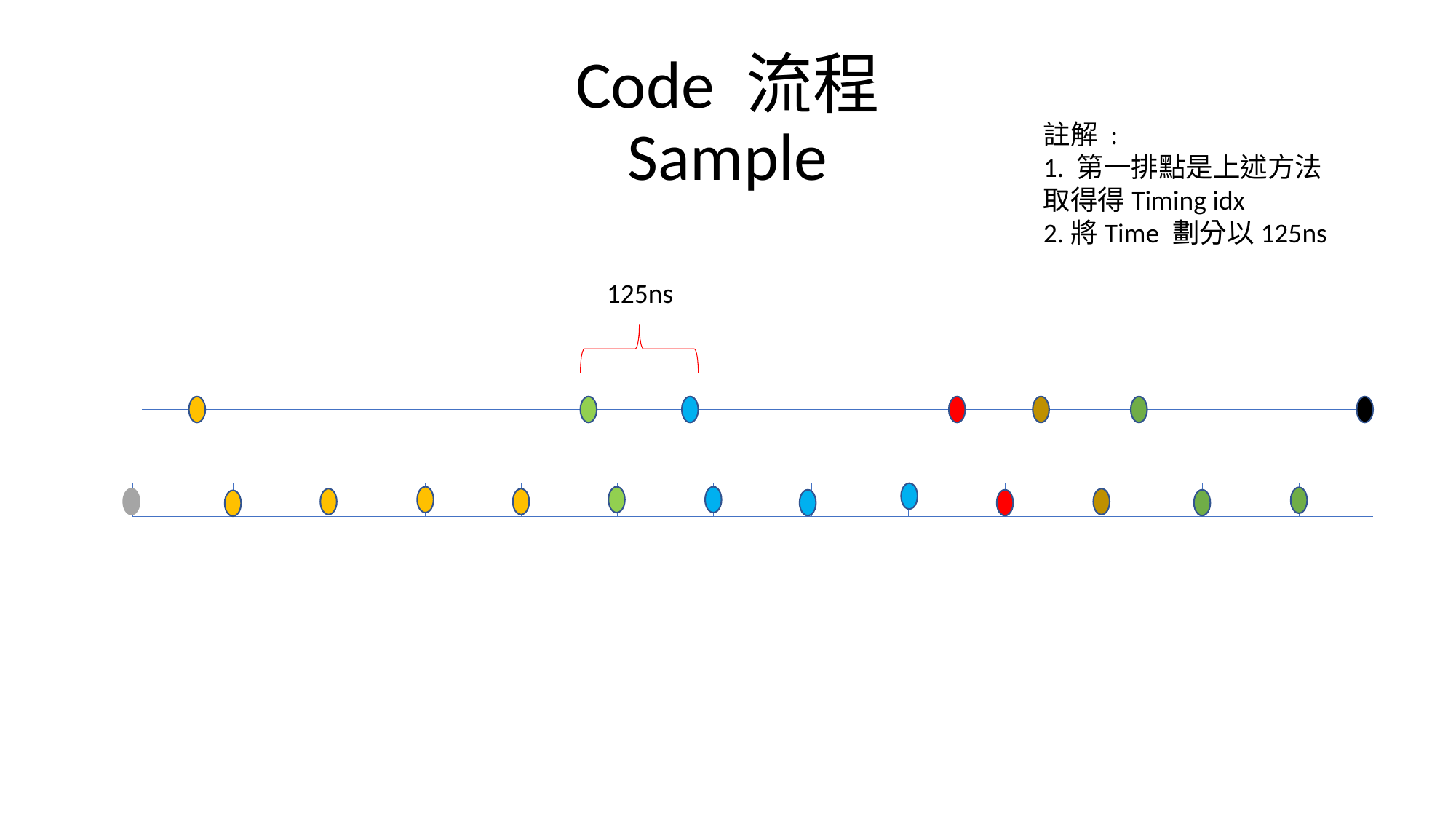

# Code 流程 Sample
註解 :
1. 第一排點是上述方法
取得得Timing idx
2.將Time 劃分以125ns
125ns